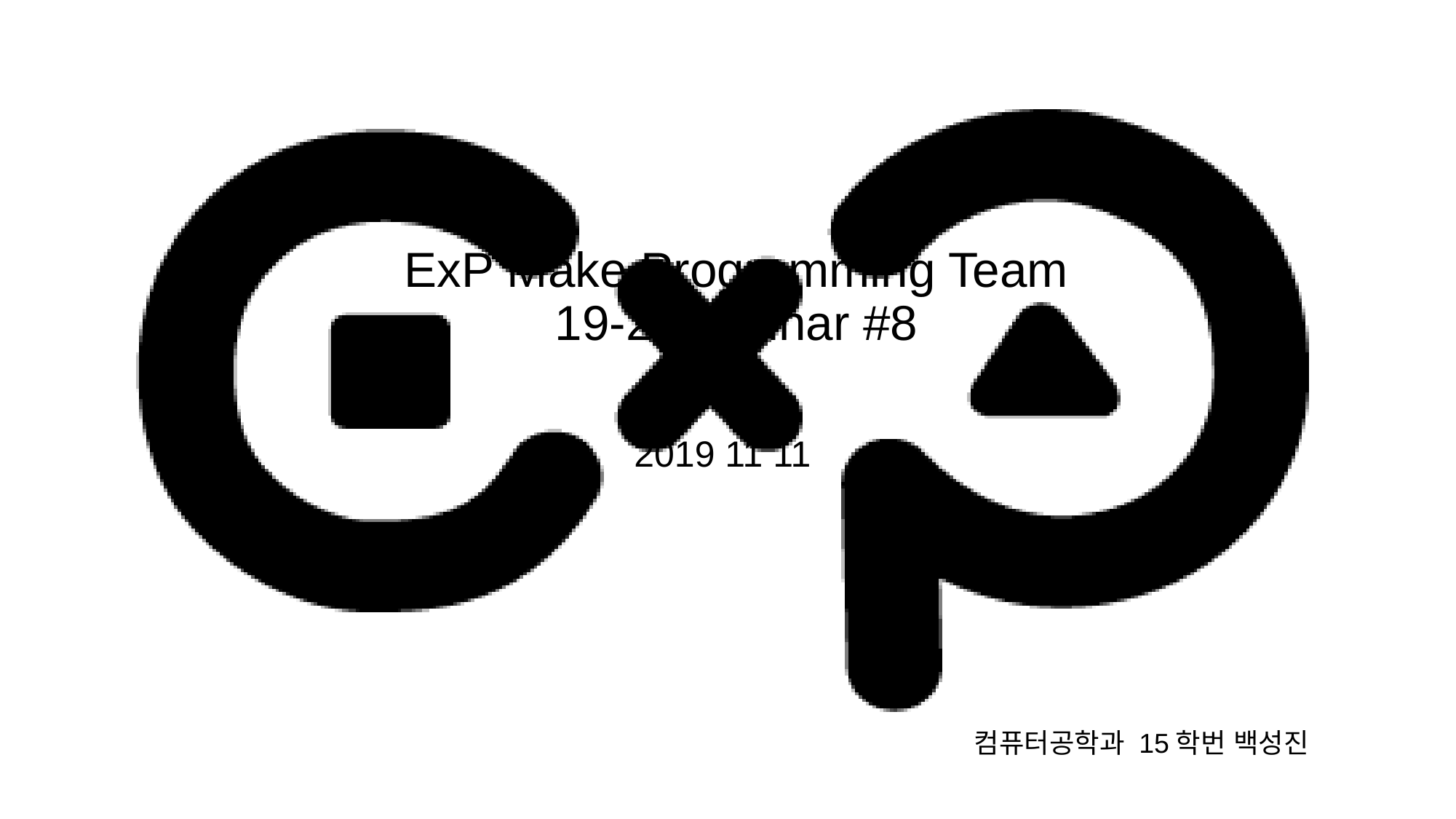

# ExP Make Programming Team 19-2 Seminar #8
2019 11 11

컴퓨터공학과 15학번 백성진